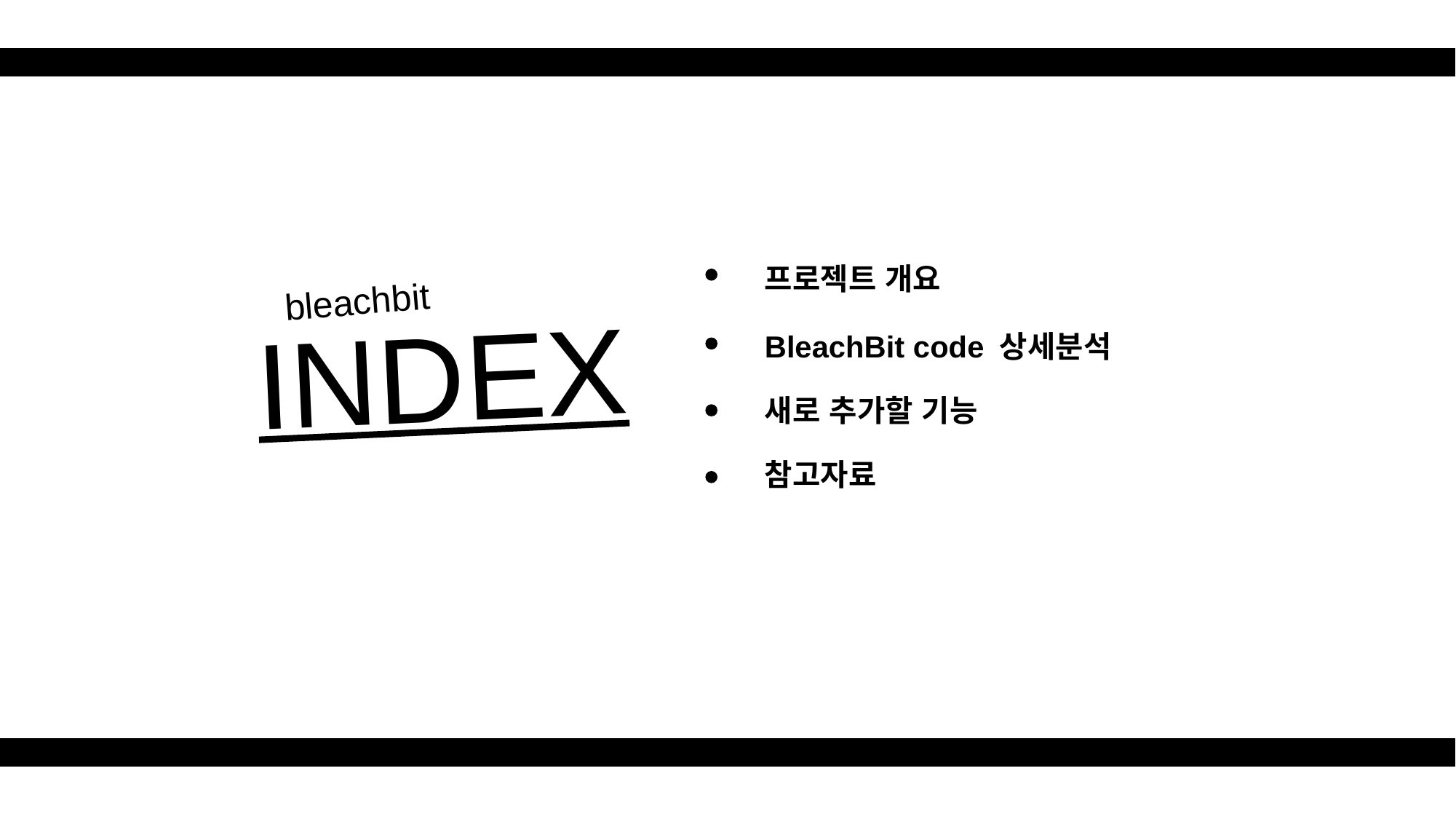

프로젝트 개요

BleachBit code 상세분석

새로 추가할 기능

참고자료

bleachbit
INDEX